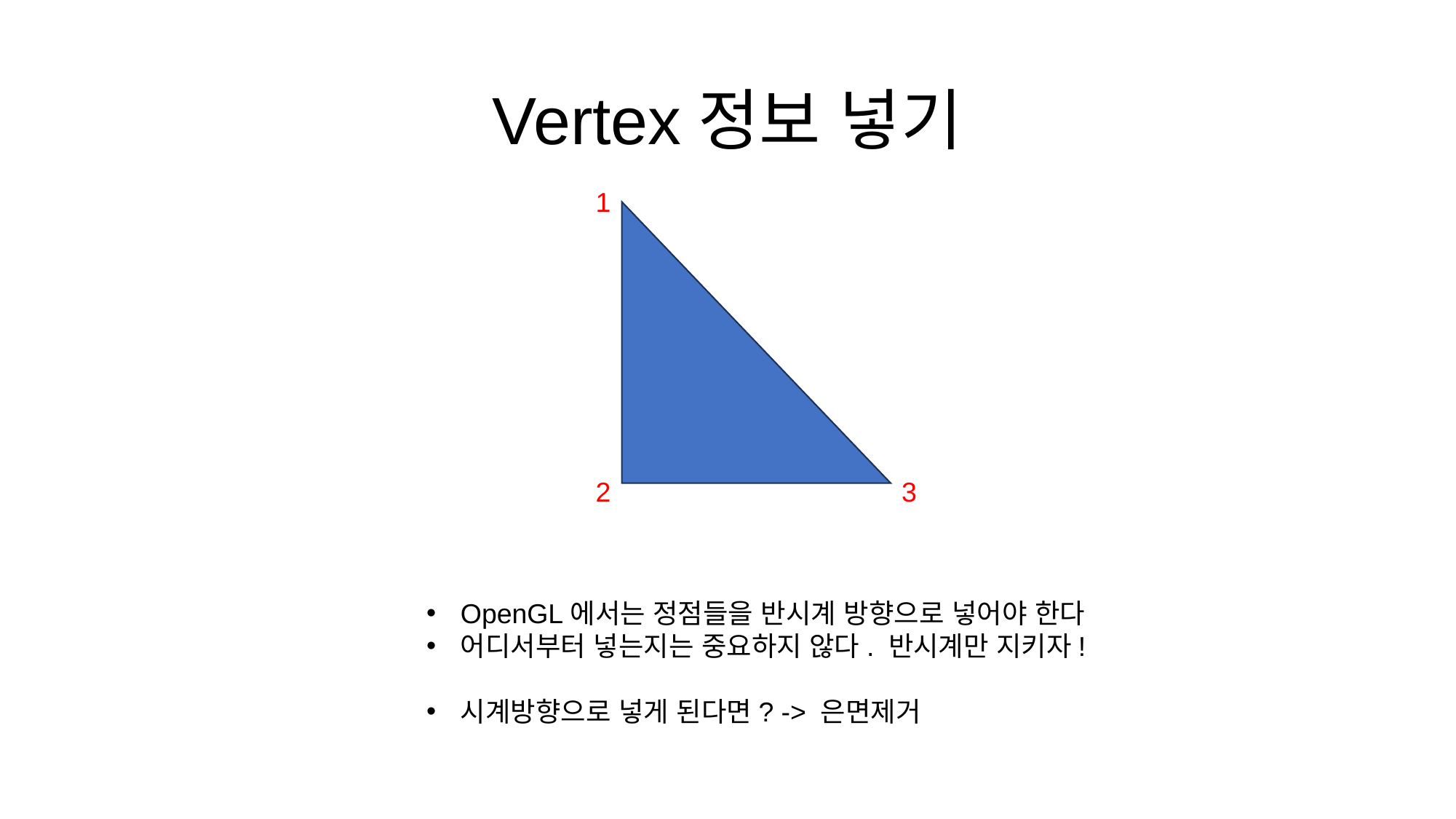

# Vertex정보 넣기
1

2
3
OpenGL에서는 정점들을 반시계 방향으로 넣어야 한다
어디서부터 넣는지는 중요하지 않다. 반시계만 지키자!

시계방향으로 넣게 된다면? -> 은면제거